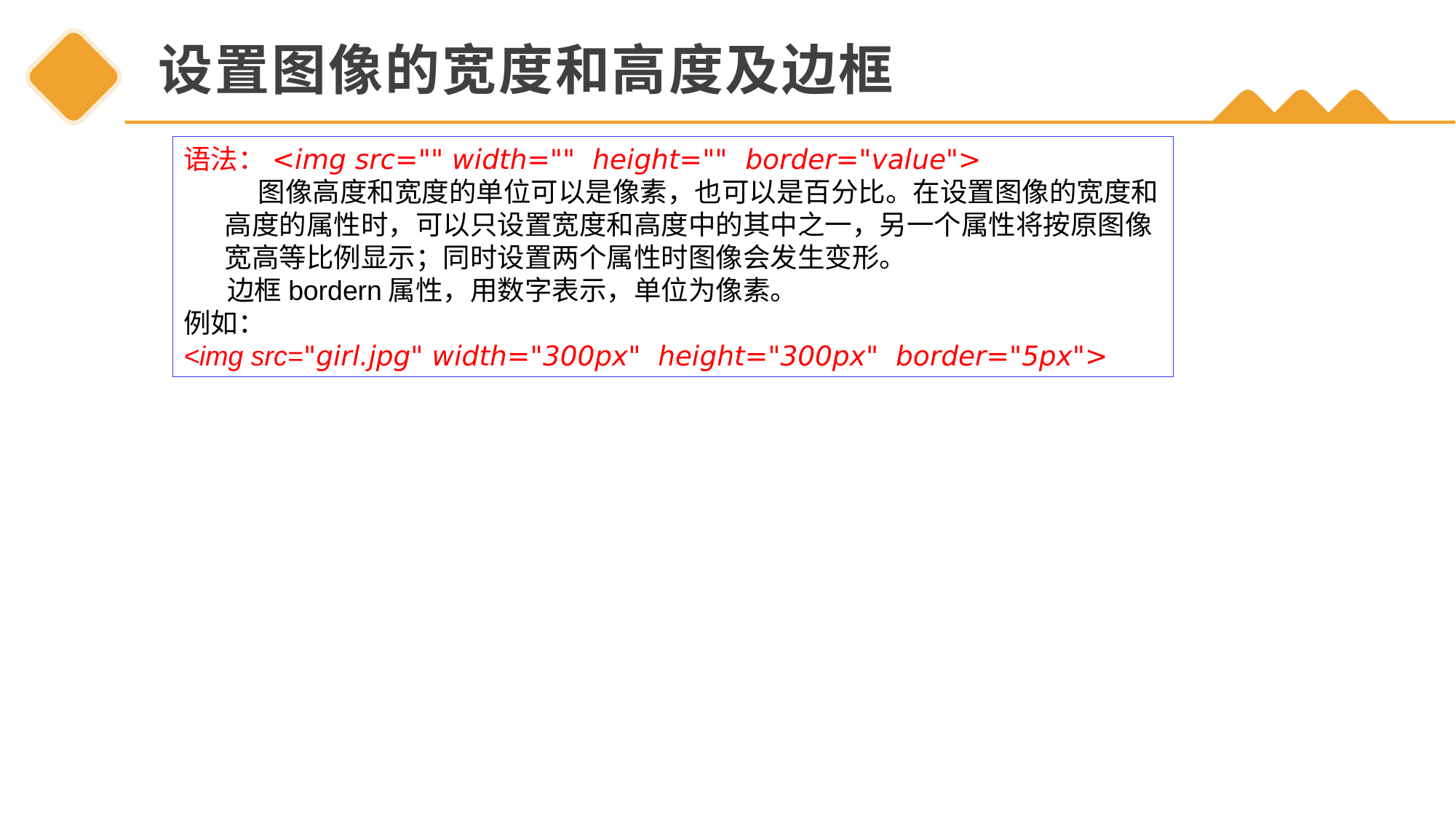

# 设置图像的宽度和高度及边框

语法：<img src="" width=""  height=""  border="value">
           图像高度和宽度的单位可以是像素，也可以是百分比。在设置图像的宽度和高度的属性时，可以只设置宽度和高度中的其中之一，另一个属性将按原图像宽高等比例显示；同时设置两个属性时图像会发生变形。
      边框bordern属性，用数字表示，单位为像素。
例如：
<img src="girl.jpg" width="300px"  height="300px"  border="5px">